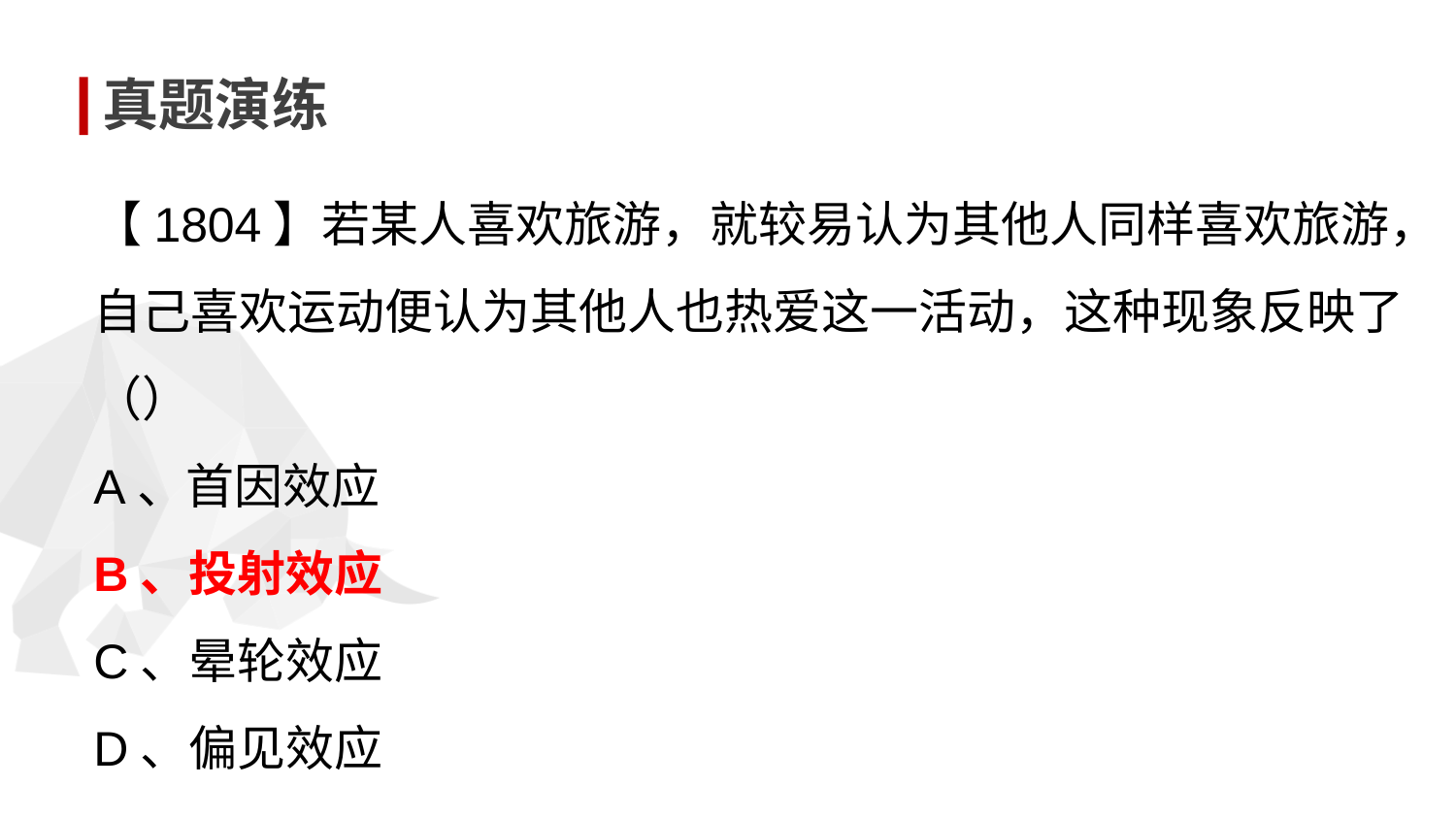

真题演练
【1804】若某人喜欢旅游，就较易认为其他人同样喜欢旅游，自己喜欢运动便认为其他人也热爱这一活动，这种现象反映了（）
A、首因效应
B、投射效应
C、晕轮效应
D、偏见效应